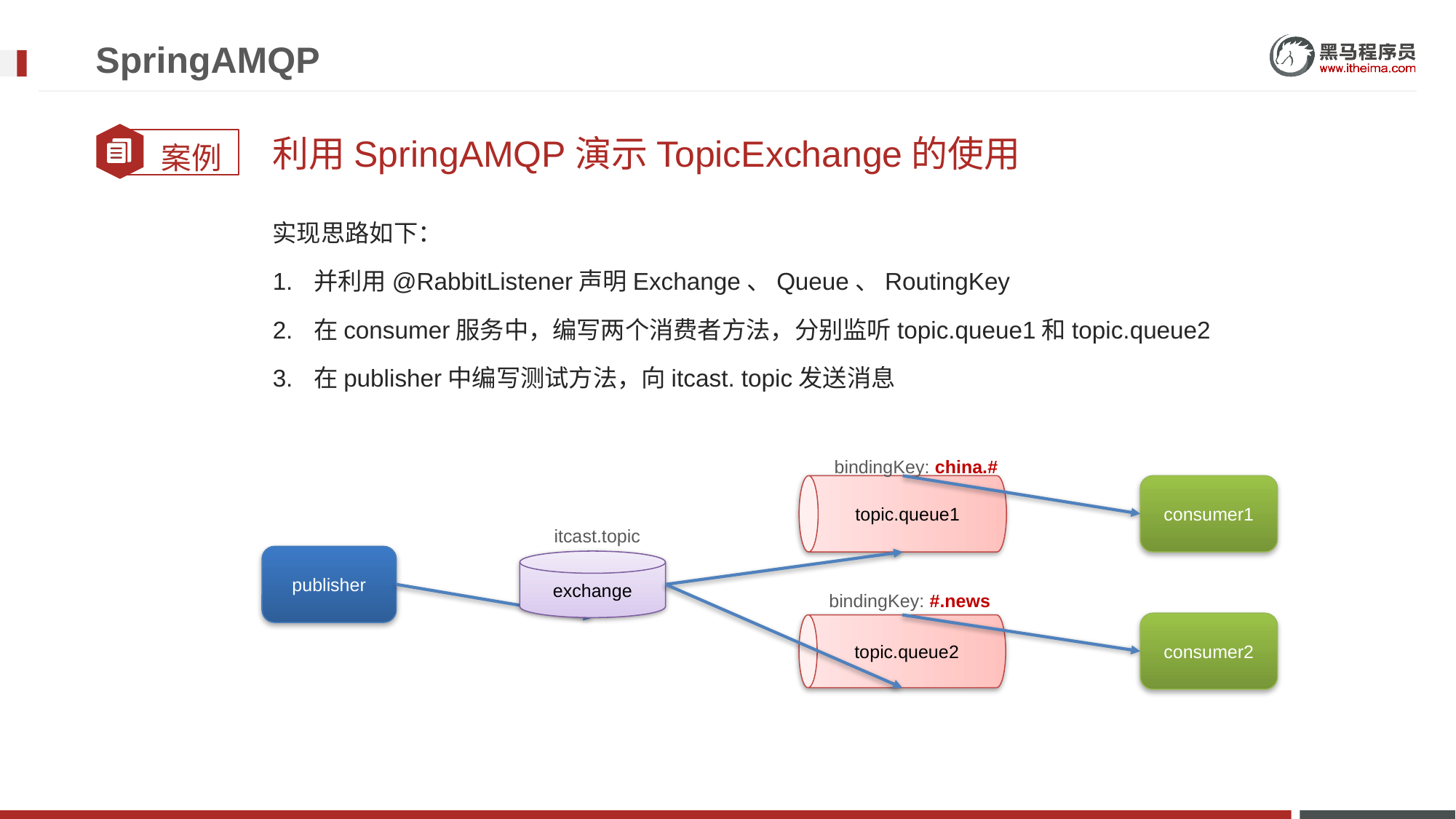

# SpringAMQP
利用SpringAMQP演示TopicExchange的使用
实现思路如下：
并利用@RabbitListener声明Exchange、Queue、RoutingKey
在consumer服务中，编写两个消费者方法，分别监听topic.queue1和topic.queue2
在publisher中编写测试方法，向itcast. topic发送消息
topic.queue1
bindingKey: china.#
consumer1
itcast.topic
publisher
topic.queue2
exchange
bindingKey: #.news
consumer2